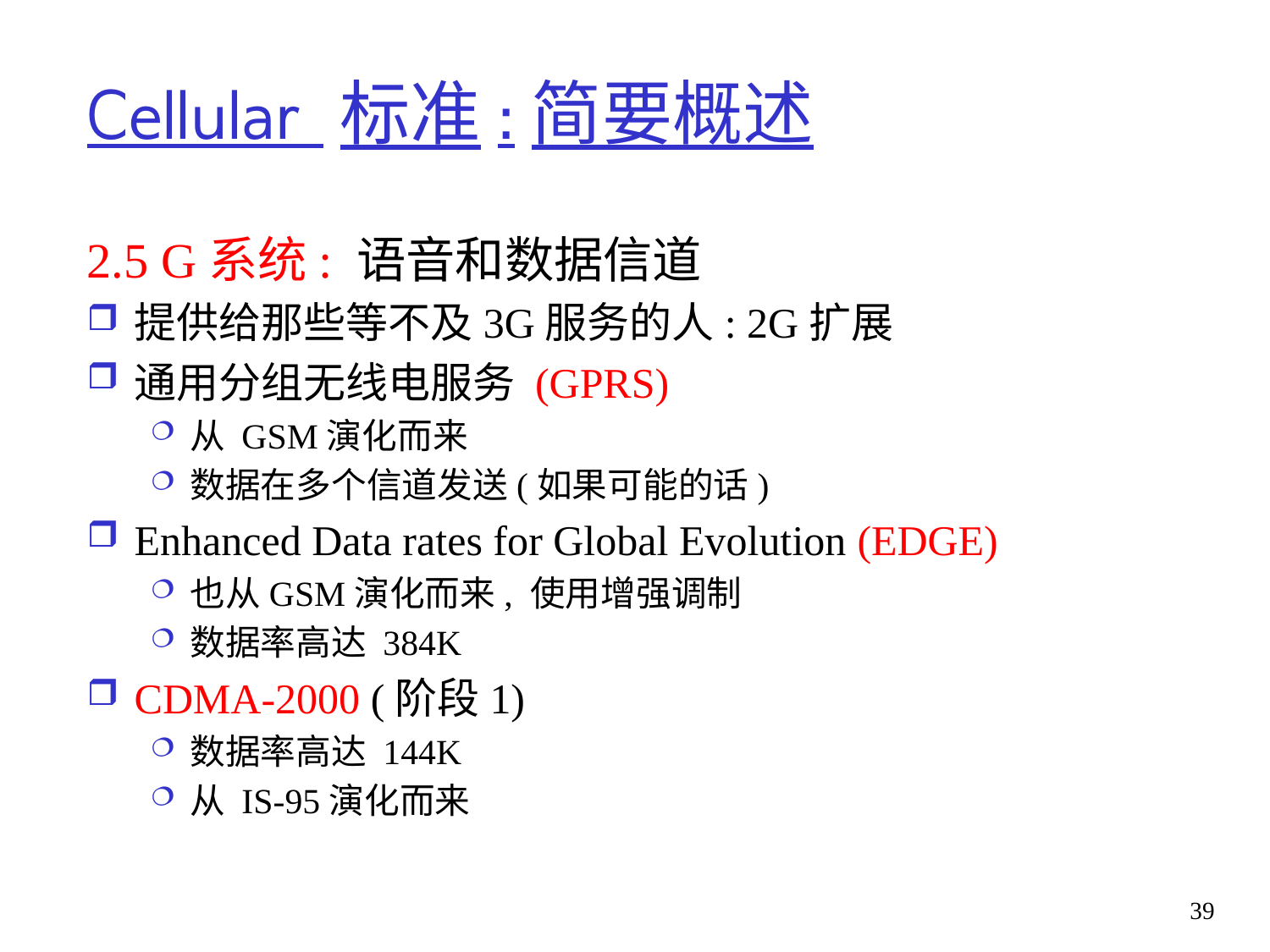

# Cellular 标准:简要概述
2.5 G系统: 语音和数据信道
提供给那些等不及3G服务的人: 2G扩展
通用分组无线电服务 (GPRS)
从 GSM演化而来
数据在多个信道发送(如果可能的话)
Enhanced Data rates for Global Evolution (EDGE)
也从GSM演化而来, 使用增强调制
数据率高达 384K
CDMA-2000 (阶段1)
数据率高达 144K
从 IS-95演化而来
39